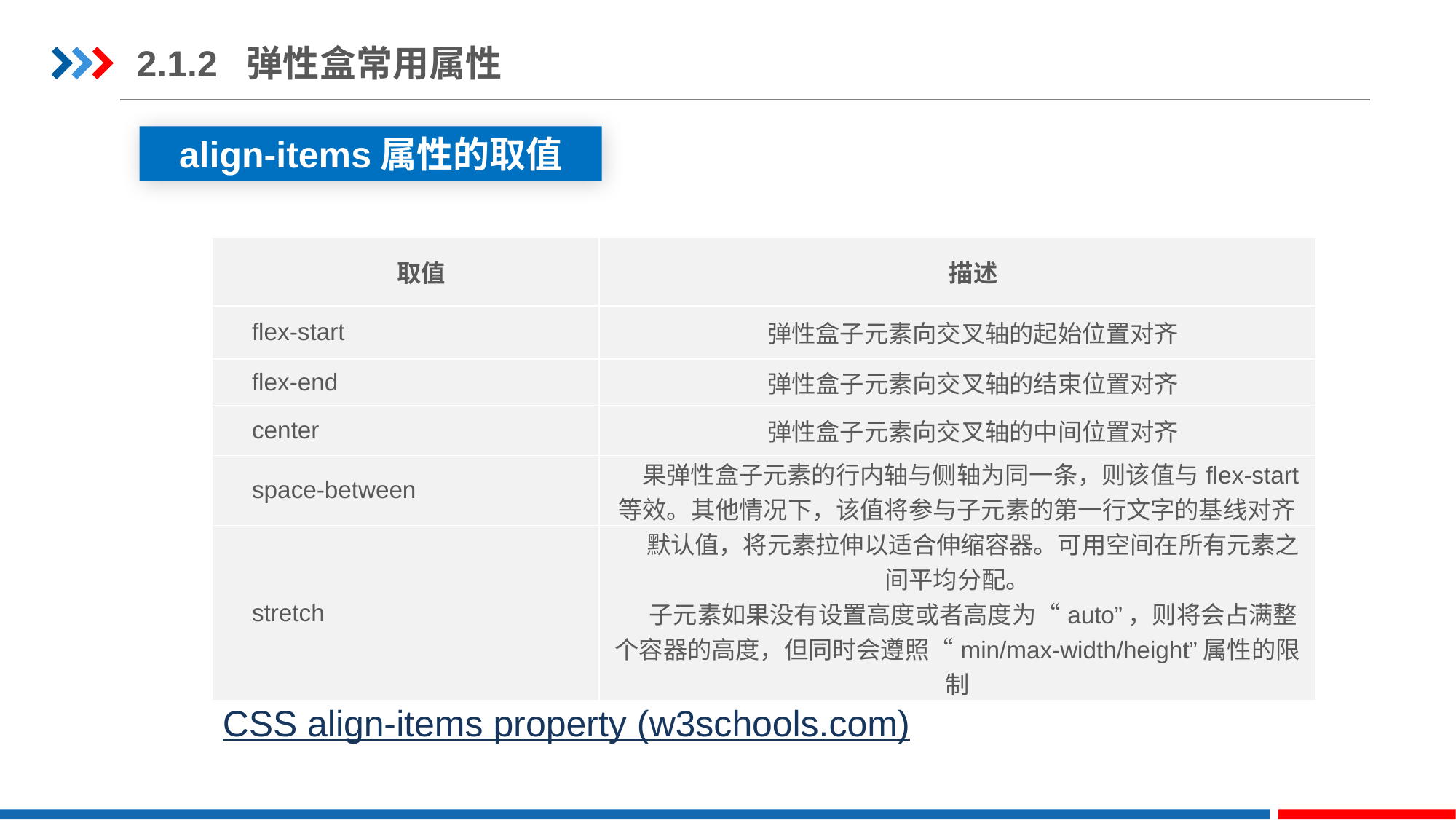

2.1.2  弹性盒常用属性
align-items属性的取值
| 取值 | 描述 |
| --- | --- |
| flex-start | 弹性盒子元素向交叉轴的起始位置对齐 |
| flex-end | 弹性盒子元素向交叉轴的结束位置对齐 |
| center | 弹性盒子元素向交叉轴的中间位置对齐 |
| space-between | 果弹性盒子元素的行内轴与侧轴为同一条，则该值与flex-start等效。其他情况下，该值将参与子元素的第一行文字的基线对齐 |
| stretch | 默认值，将元素拉伸以适合伸缩容器。可用空间在所有元素之间平均分配。 子元素如果没有设置高度或者高度为“auto”，则将会占满整个容器的高度，但同时会遵照“min/max-width/height”属性的限制 |
CSS align-items property (w3schools.com)